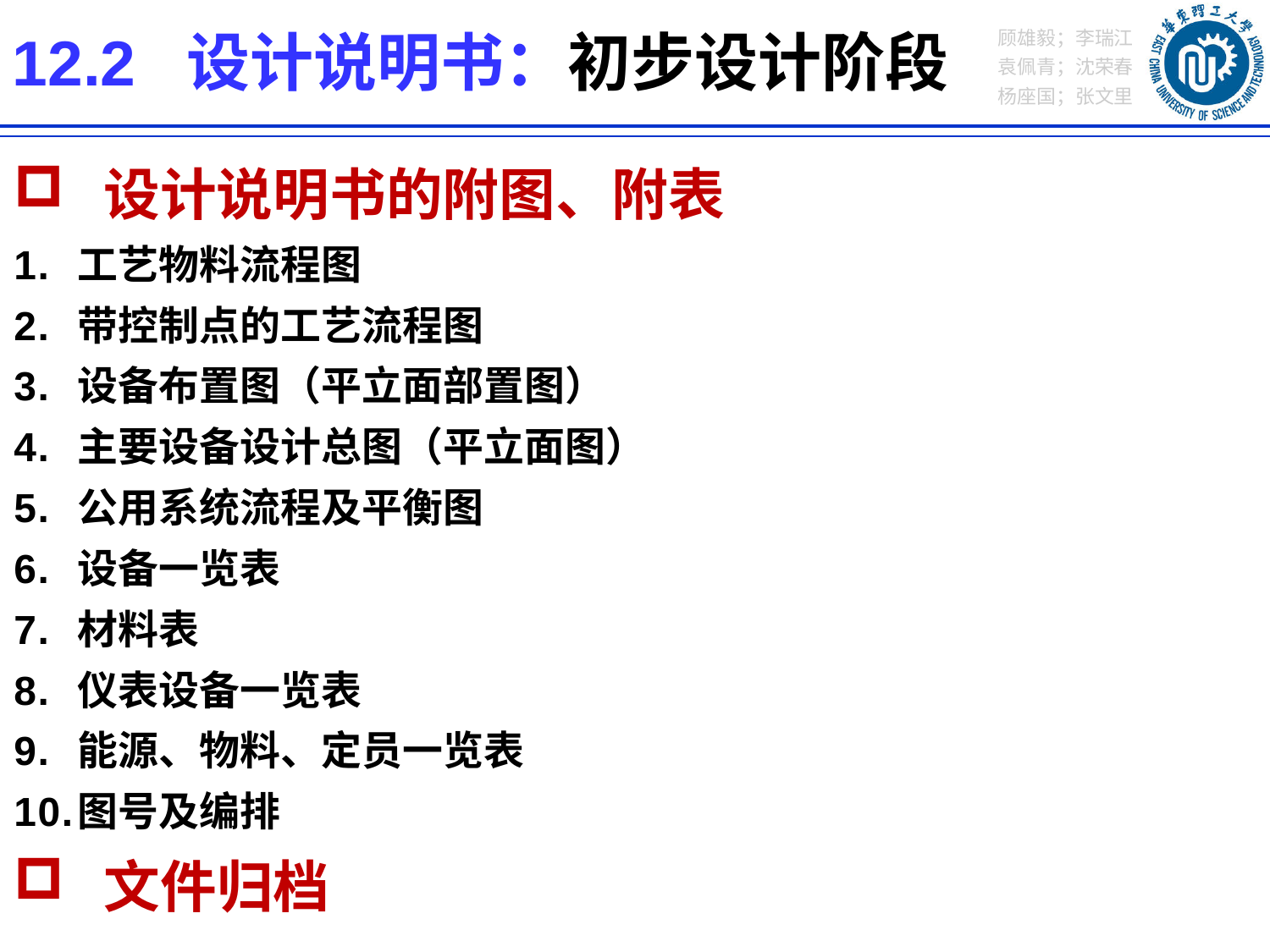

12.2  设计说明书：初步设计阶段
 设计说明书的附图、附表
工艺物料流程图
带控制点的工艺流程图
设备布置图（平立面部置图）
主要设备设计总图（平立面图）
公用系统流程及平衡图
设备一览表
材料表
仪表设备一览表
能源、物料、定员一览表
图号及编排
 文件归档